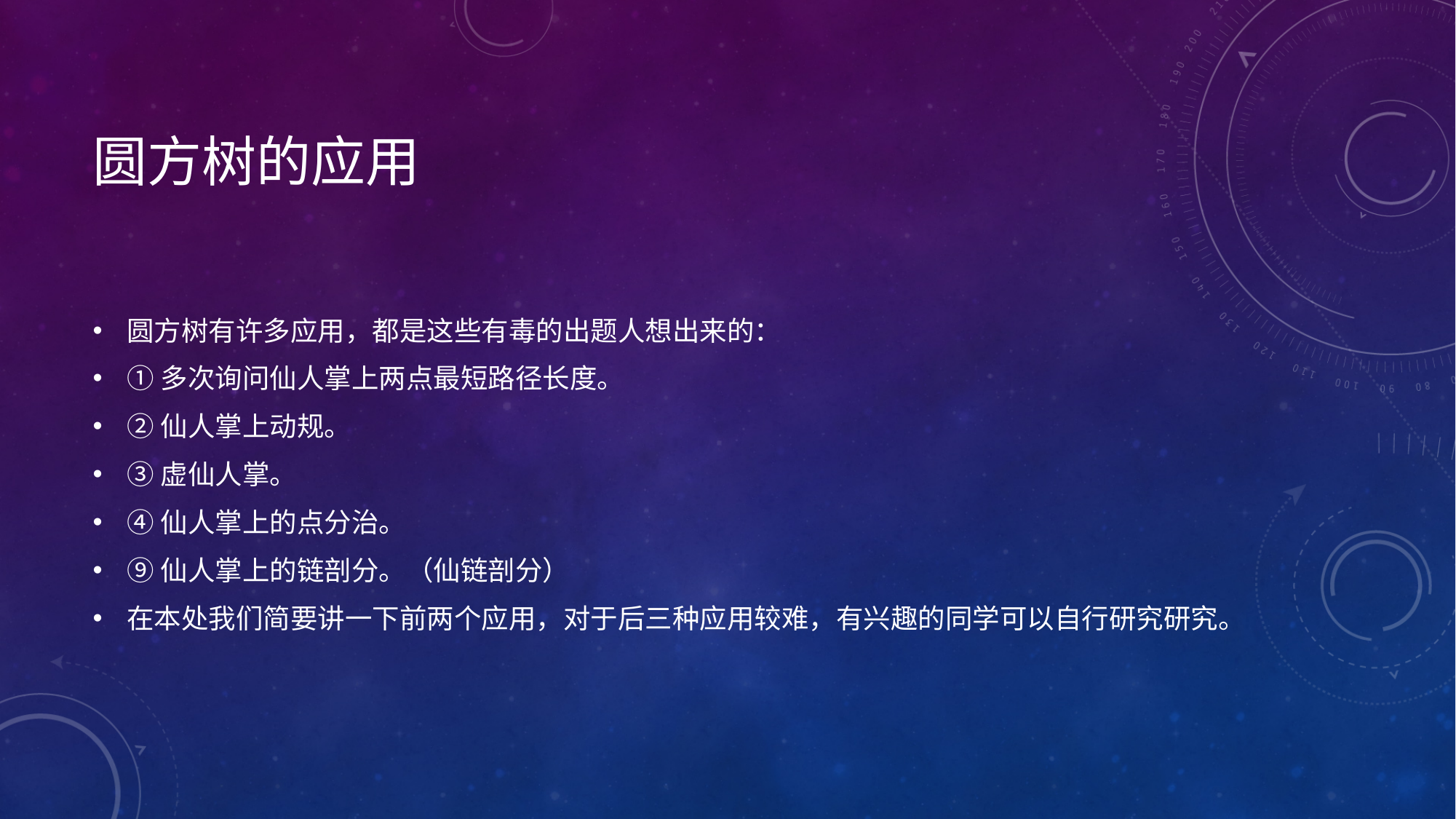

# 圆方树的应用
圆方树有许多应用，都是这些有毒的出题人想出来的：
①多次询问仙人掌上两点最短路径长度。
②仙人掌上动规。
③虚仙人掌。
④仙人掌上的点分治。
⑨仙人掌上的链剖分。（仙链剖分）
在本处我们简要讲一下前两个应用，对于后三种应用较难，有兴趣的同学可以自行研究研究。